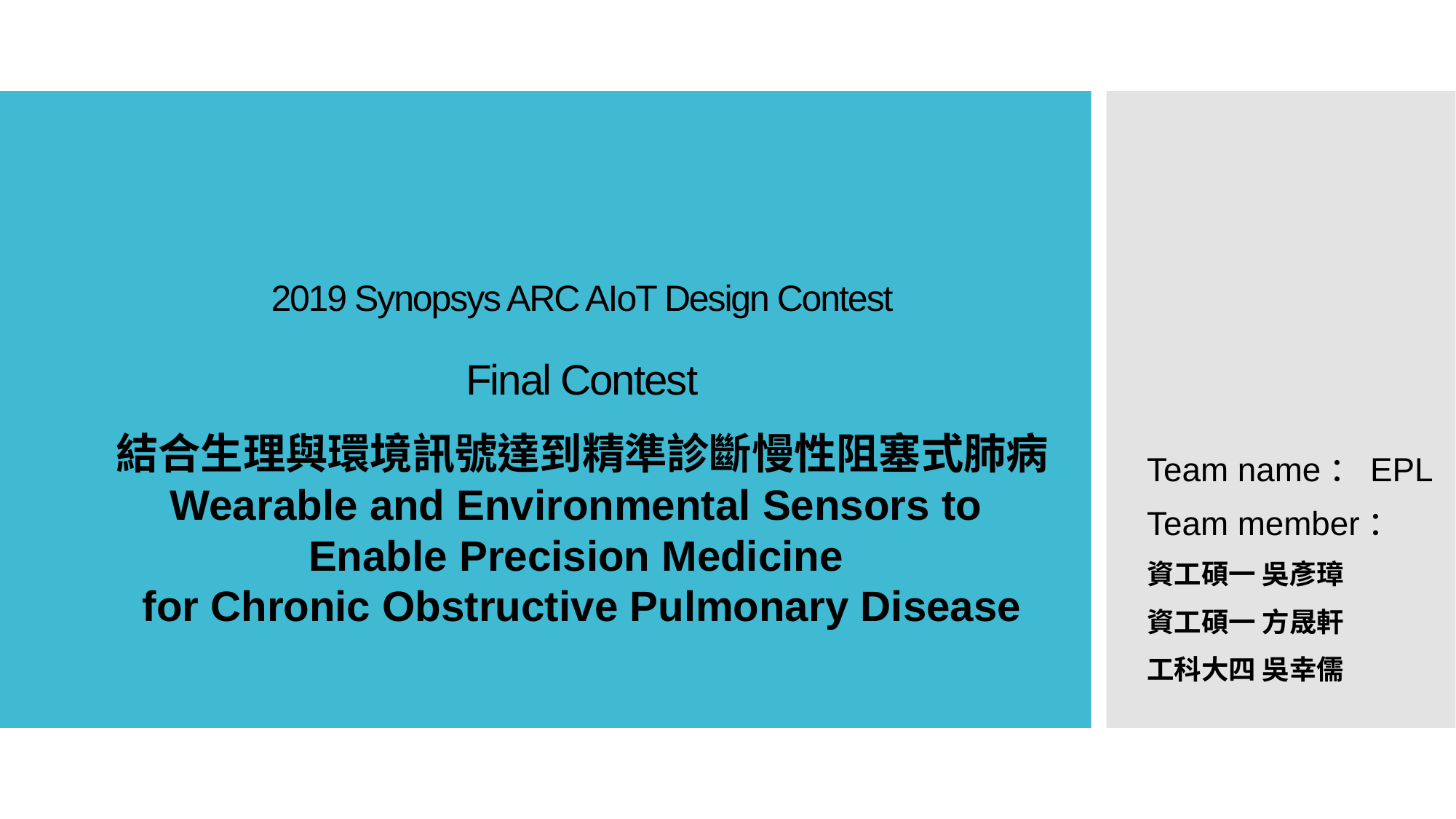

# 2019 Synopsys ARC AIoT Design Contest Final Contest
結合生理與環境訊號達到精準診斷慢性阻塞式肺病
Wearable and Environmental Sensors to
Enable Precision Medicine
for Chronic Obstructive Pulmonary Disease
Team name：EPL
Team member：
資工碩一 吳彥璋
資工碩一 方晟軒
工科大四 吳幸儒